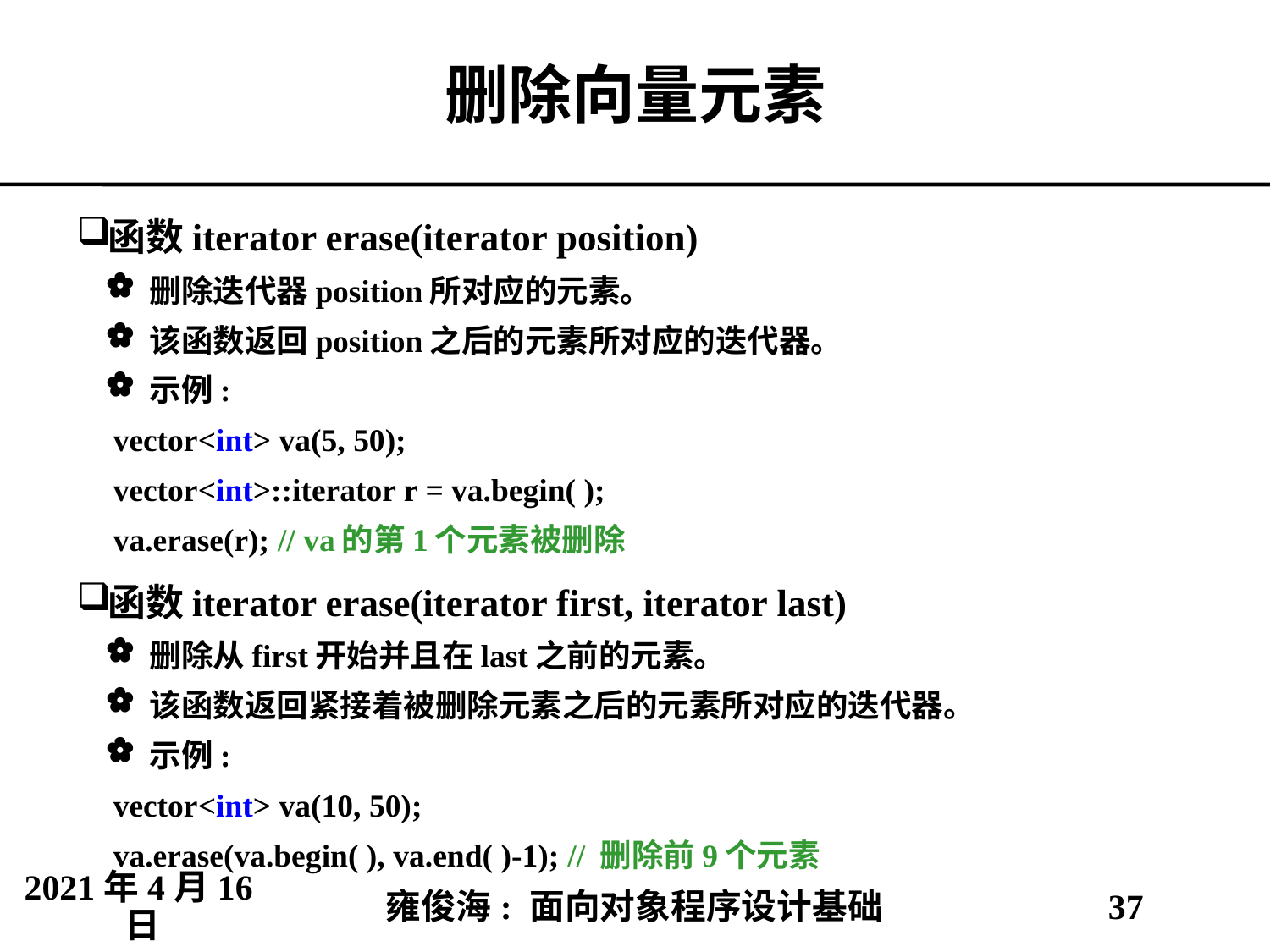

# 删除向量元素

函数iterator erase(iterator position)
删除迭代器position所对应的元素。
该函数返回position之后的元素所对应的迭代器。
示例:
vector<int> va(5, 50);
vector<int>::iterator r = va.begin( );
va.erase(r); // va的第1个元素被删除
函数iterator erase(iterator first, iterator last)
删除从first开始并且在last之前的元素。
该函数返回紧接着被删除元素之后的元素所对应的迭代器。
示例:
vector<int> va(10, 50);
va.erase(va.begin( ), va.end( )-1); // 删除前9个元素
2021年4月16日
雍俊海: 面向对象程序设计基础
37